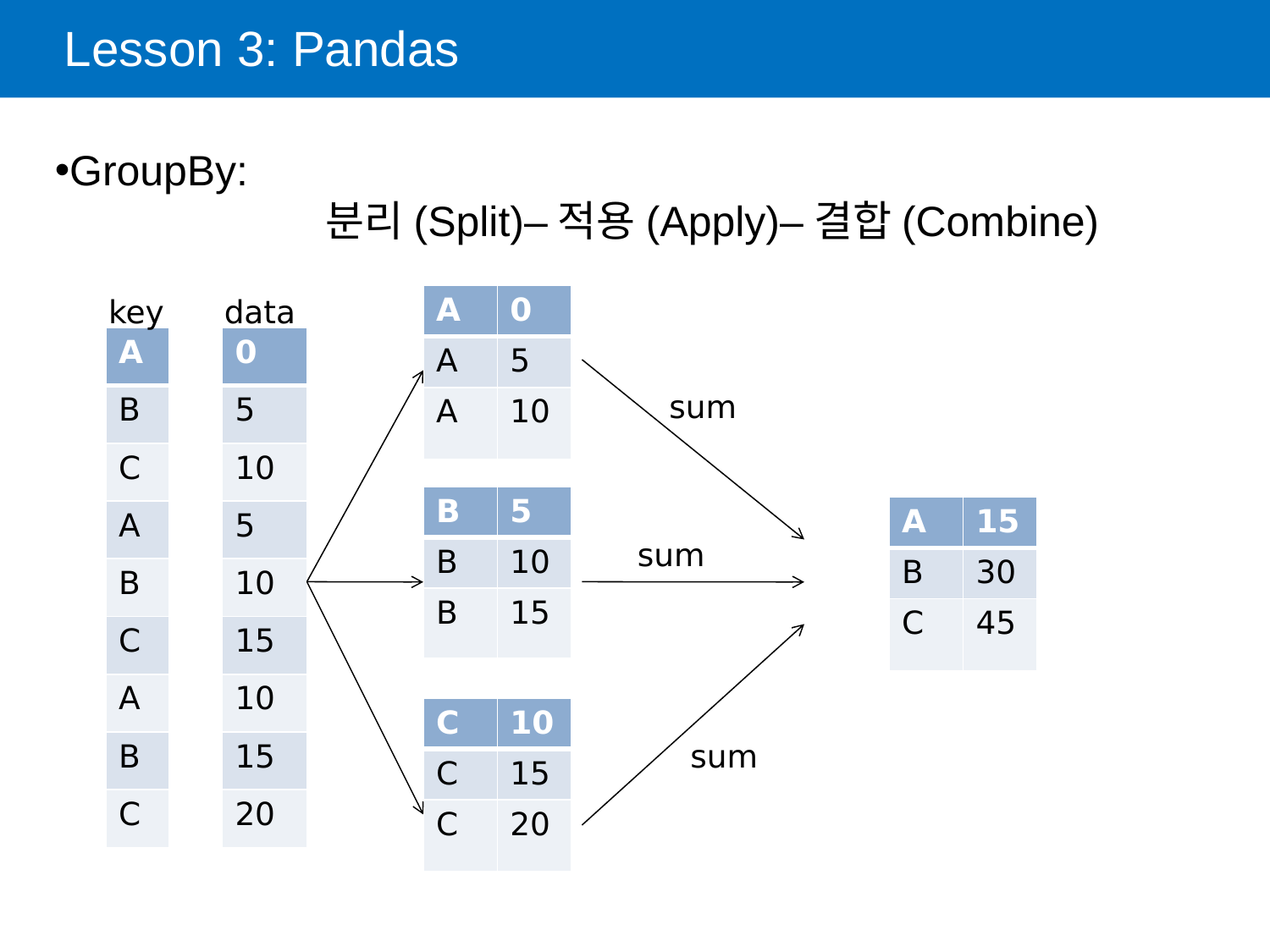

# Lesson 3: Pandas
GroupBy:
                      분리(Split)–적용(Apply)–결합(Combine)

key
data
| A | 0 |
| --- | --- |
| A | 5 |
| A | 10 |
| A |
| --- |
| B |
| C |
| A |
| B |
| C |
| A |
| B |
| C |
| 0 |
| --- |
| 5 |
| 10 |
| 5 |
| 10 |
| 15 |
| 10 |
| 15 |
| 20 |
sum
| B | 5 |
| --- | --- |
| B | 10 |
| B | 15 |
| A | 15 |
| --- | --- |
| B | 30 |
| C | 45 |
sum
| C | 10 |
| --- | --- |
| C | 15 |
| C | 20 |
sum